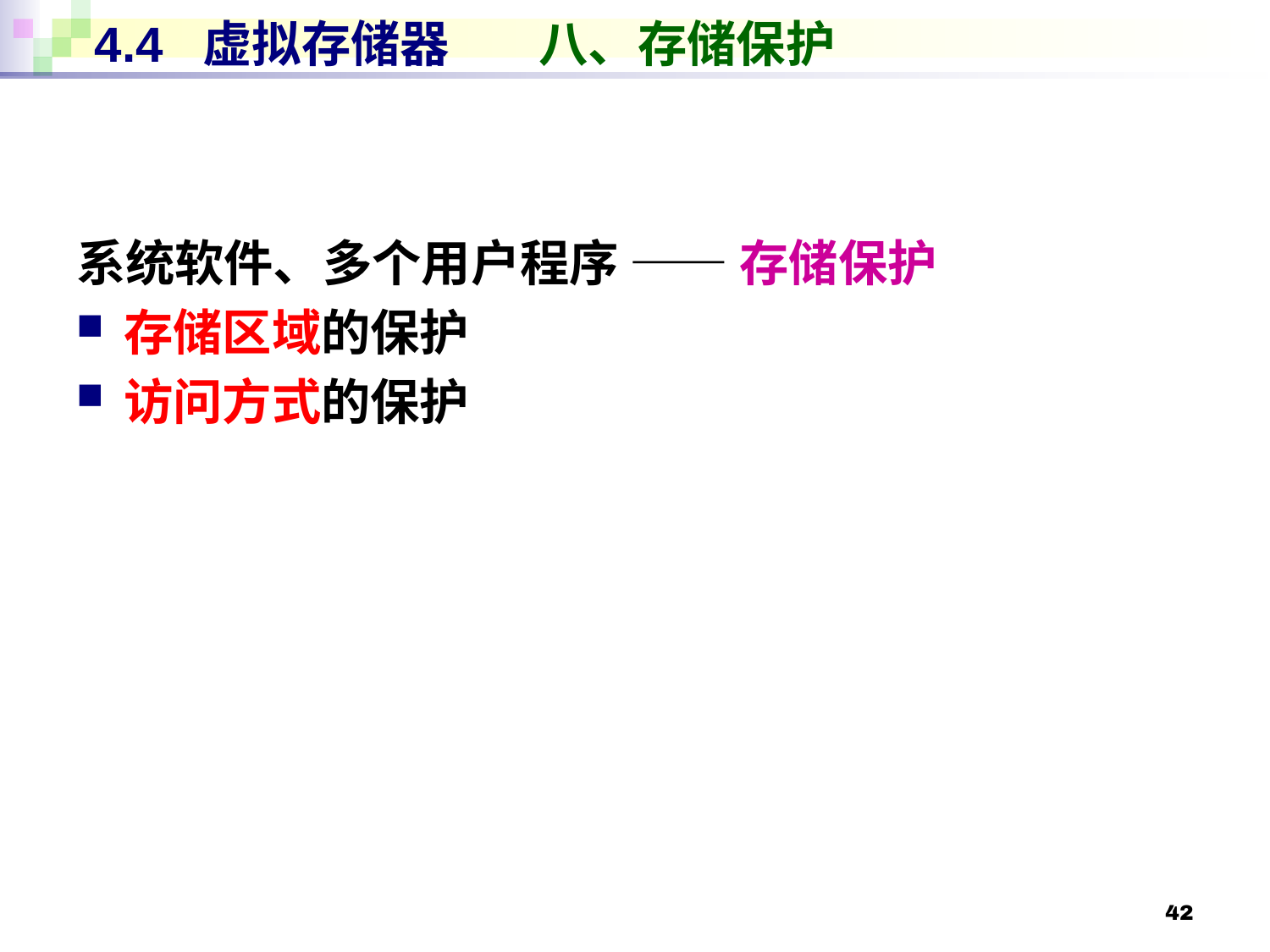

# 4.4  虚拟存储器        八、存储保护
系统软件、多个用户程序 —— 存储保护
存储区域的保护
访问方式的保护
42